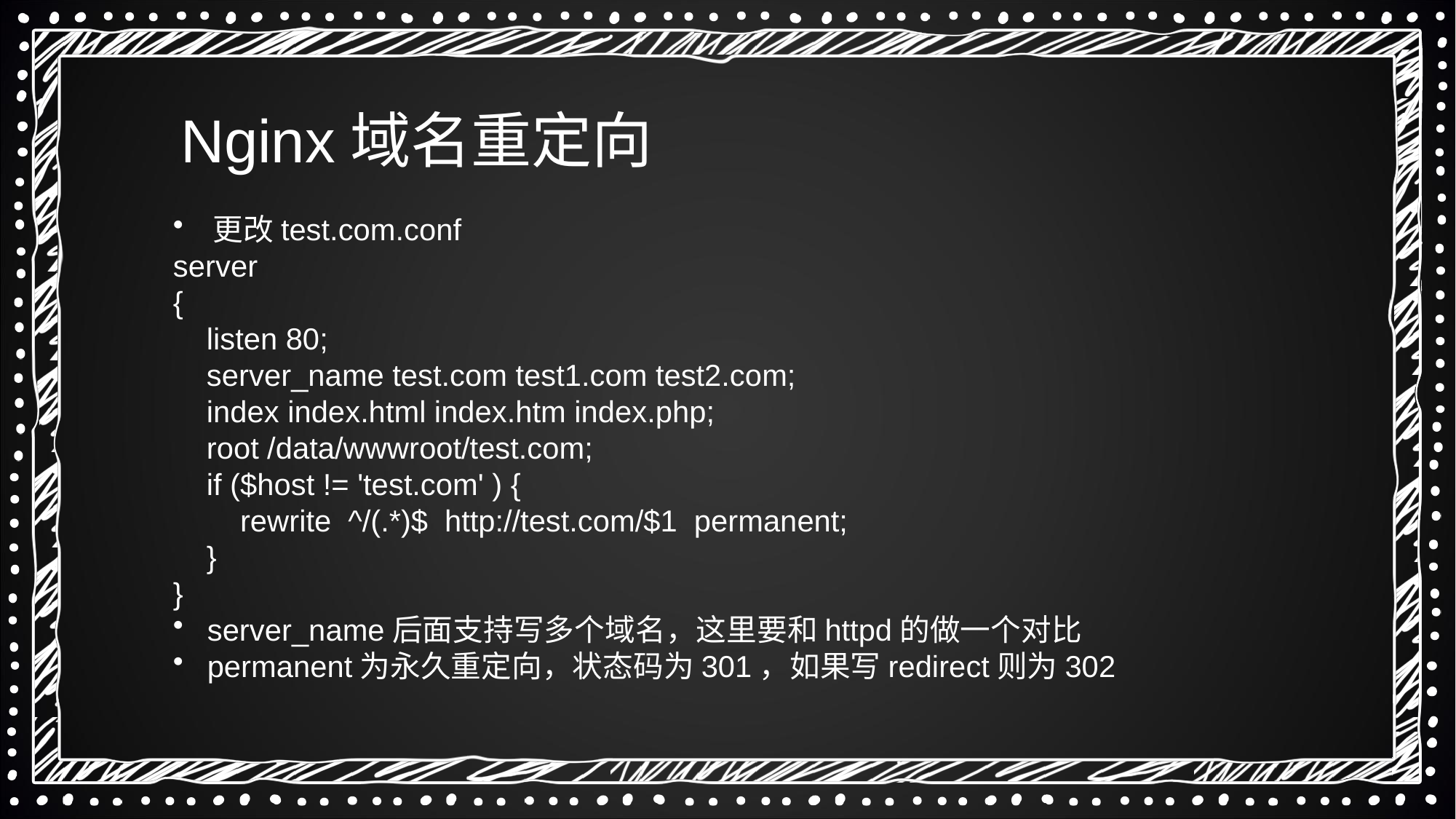

Nginx域名重定向
 更改test.com.conf
server
{
    listen 80;
    server_name test.com test1.com test2.com;
    index index.html index.htm index.php;
    root /data/wwwroot/test.com;
    if ($host != 'test.com' ) {
        rewrite  ^/(.*)$  http://test.com/$1  permanent;
    }
}
 server_name后面支持写多个域名，这里要和httpd的做一个对比
 permanent为永久重定向，状态码为301，如果写redirect则为302